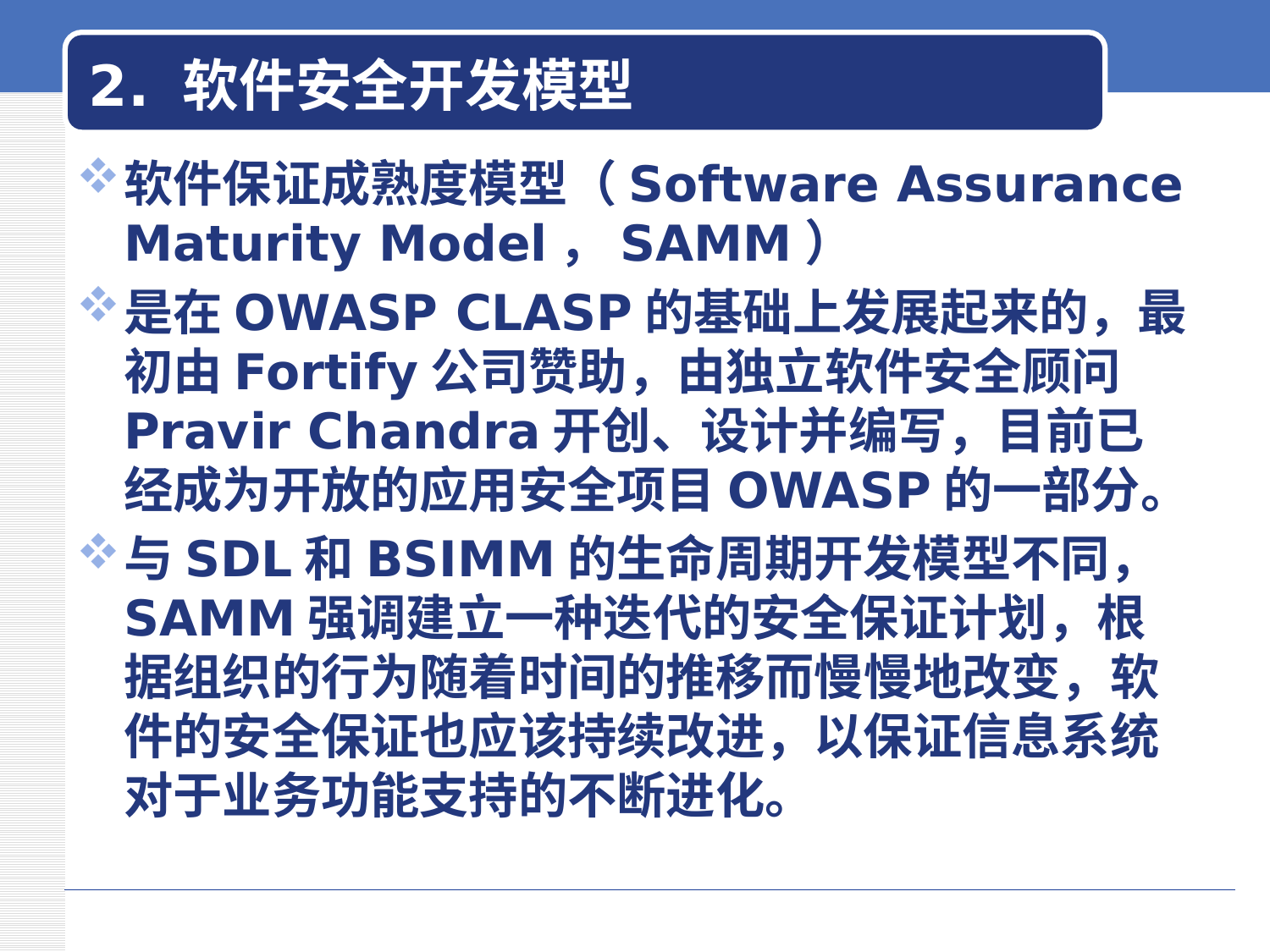

# 2. 软件安全开发模型
软件保证成熟度模型（Software Assurance Maturity Model，SAMM）
是在OWASP CLASP的基础上发展起来的，最初由Fortify公司赞助，由独立软件安全顾问Pravir Chandra开创、设计并编写，目前已经成为开放的应用安全项目OWASP的一部分。
与SDL和BSIMM的生命周期开发模型不同，SAMM强调建立一种迭代的安全保证计划，根据组织的行为随着时间的推移而慢慢地改变，软件的安全保证也应该持续改进，以保证信息系统对于业务功能支持的不断进化。